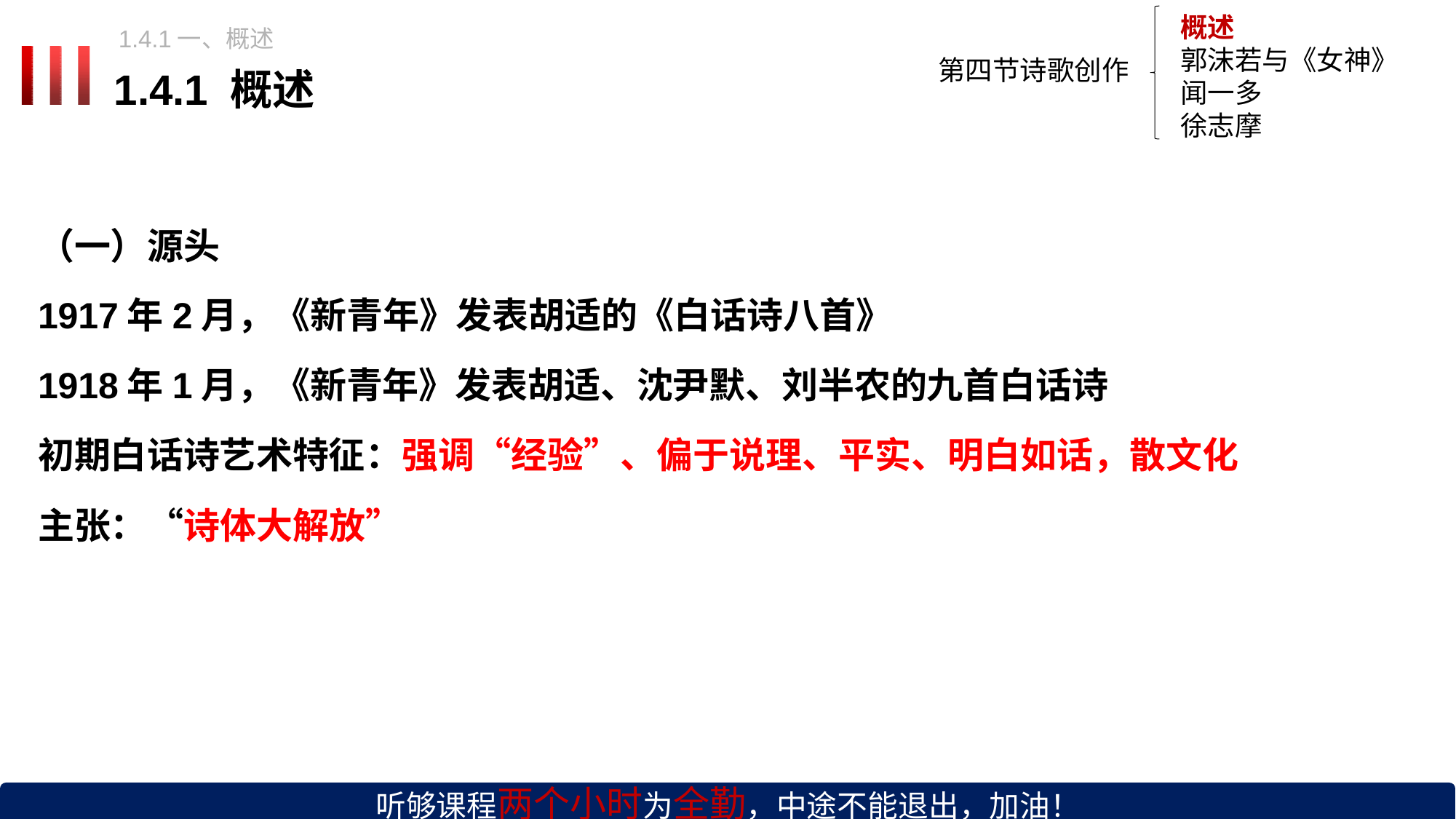

概述
郭沫若与《女神》 闻一多
徐志摩
1.4.1一、概述
1.4.1 概述

第四节诗歌创作
（一）源头
1917年2月，《新青年》发表胡适的《白话诗八首》
1918年1月，《新青年》发表胡适、沈尹默、刘半农的九首白话诗
初期白话诗艺术特征：强调“经验”、偏于说理、平实、明白如话，散文化
主张：“诗体大解放”

听够课程两个小时为全勤，中途不能退出，加油！